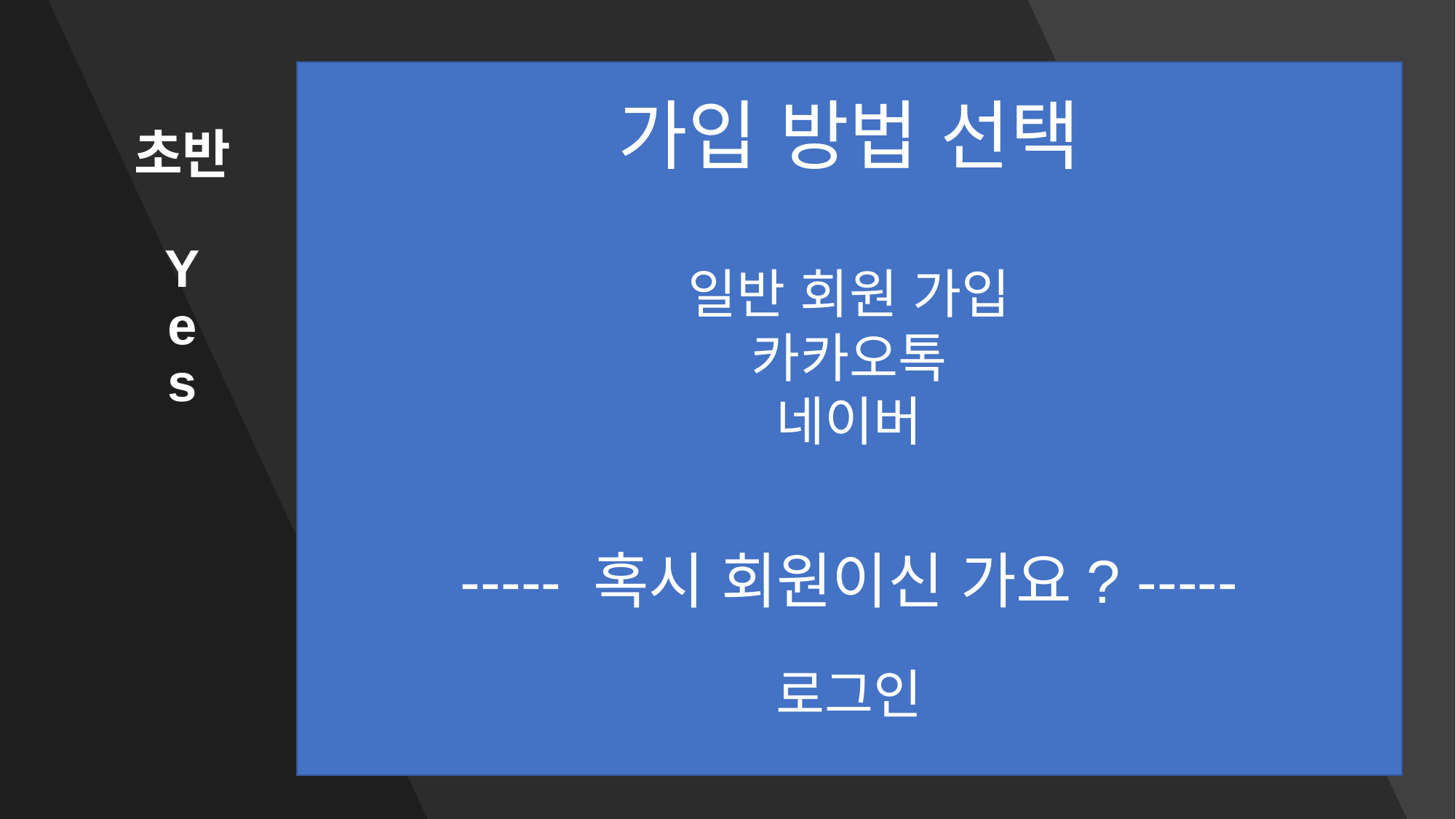

가입 방법 선택

일반 회원 가입
카카오톡
네이버

----- 혹시 회원이신 가요? -----

로그인
# 초반 Y e s